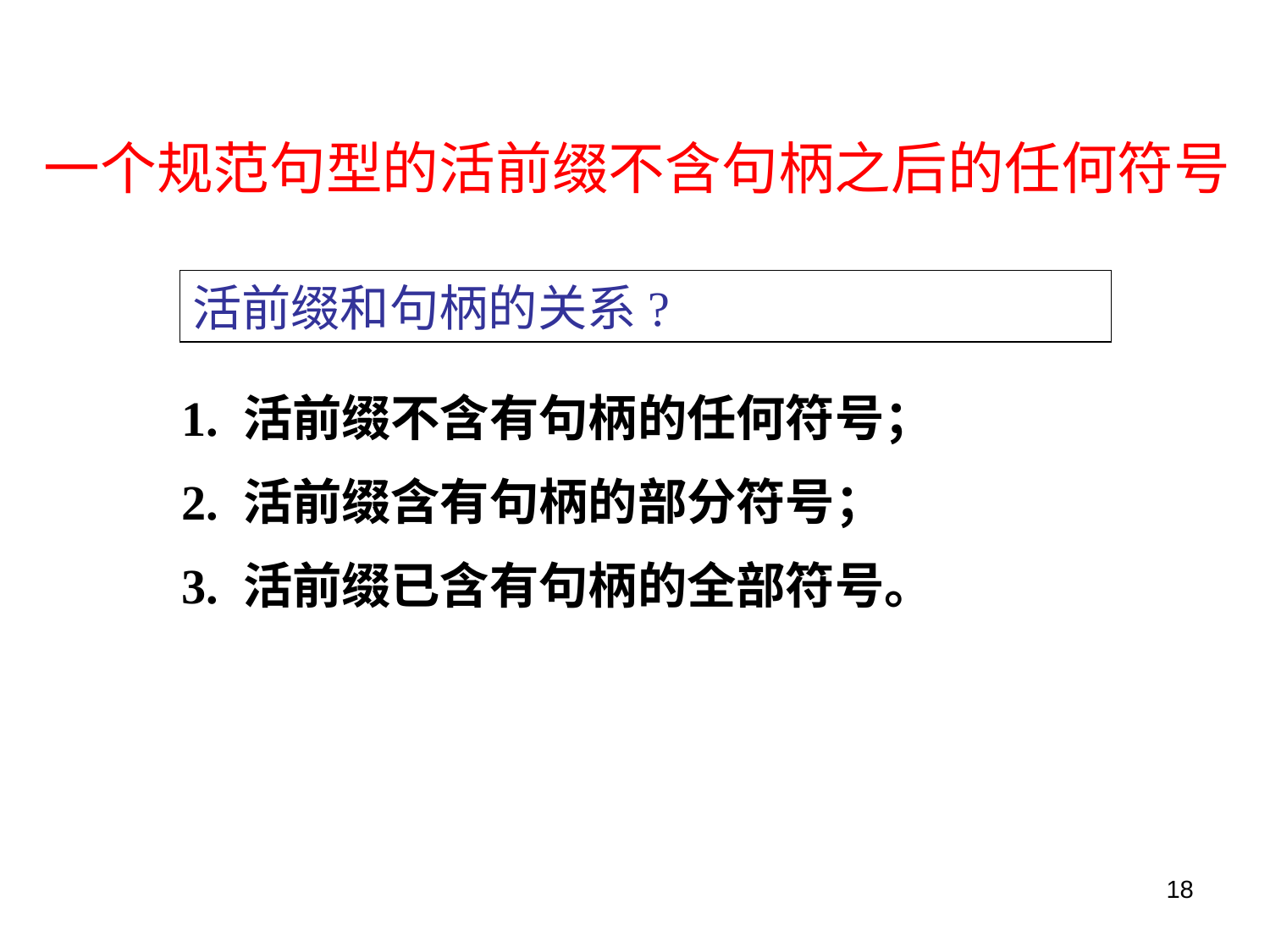

一个规范句型的活前缀不含句柄之后的任何符号
活前缀和句柄的关系?
1. 活前缀不含有句柄的任何符号；
2. 活前缀含有句柄的部分符号；
3. 活前缀已含有句柄的全部符号。

18